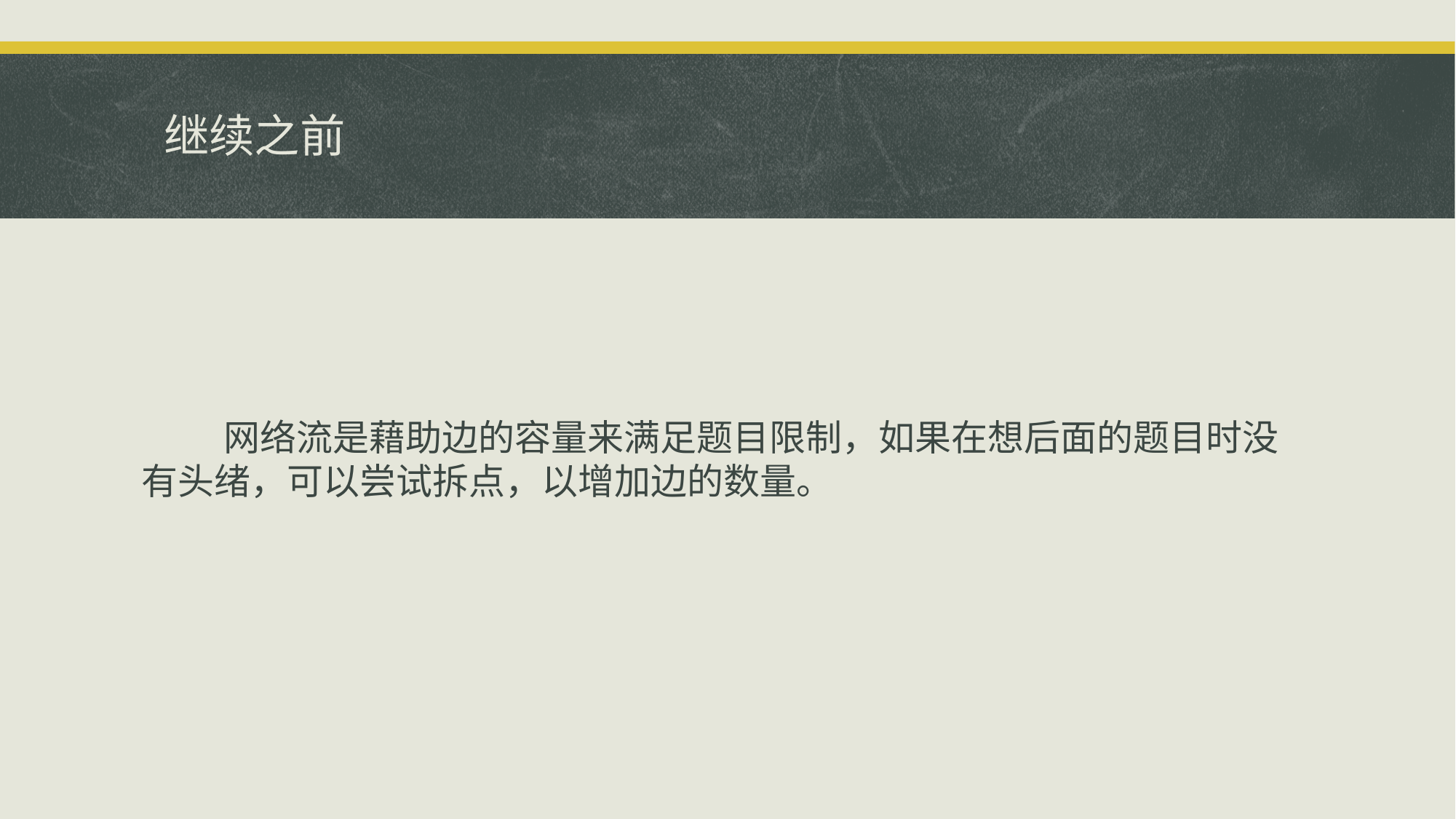

# 继续之前
         网络流是藉助边的容量来满足题目限制，如果在想后面的题目时没有头绪，可以尝试拆点，以增加边的数量。